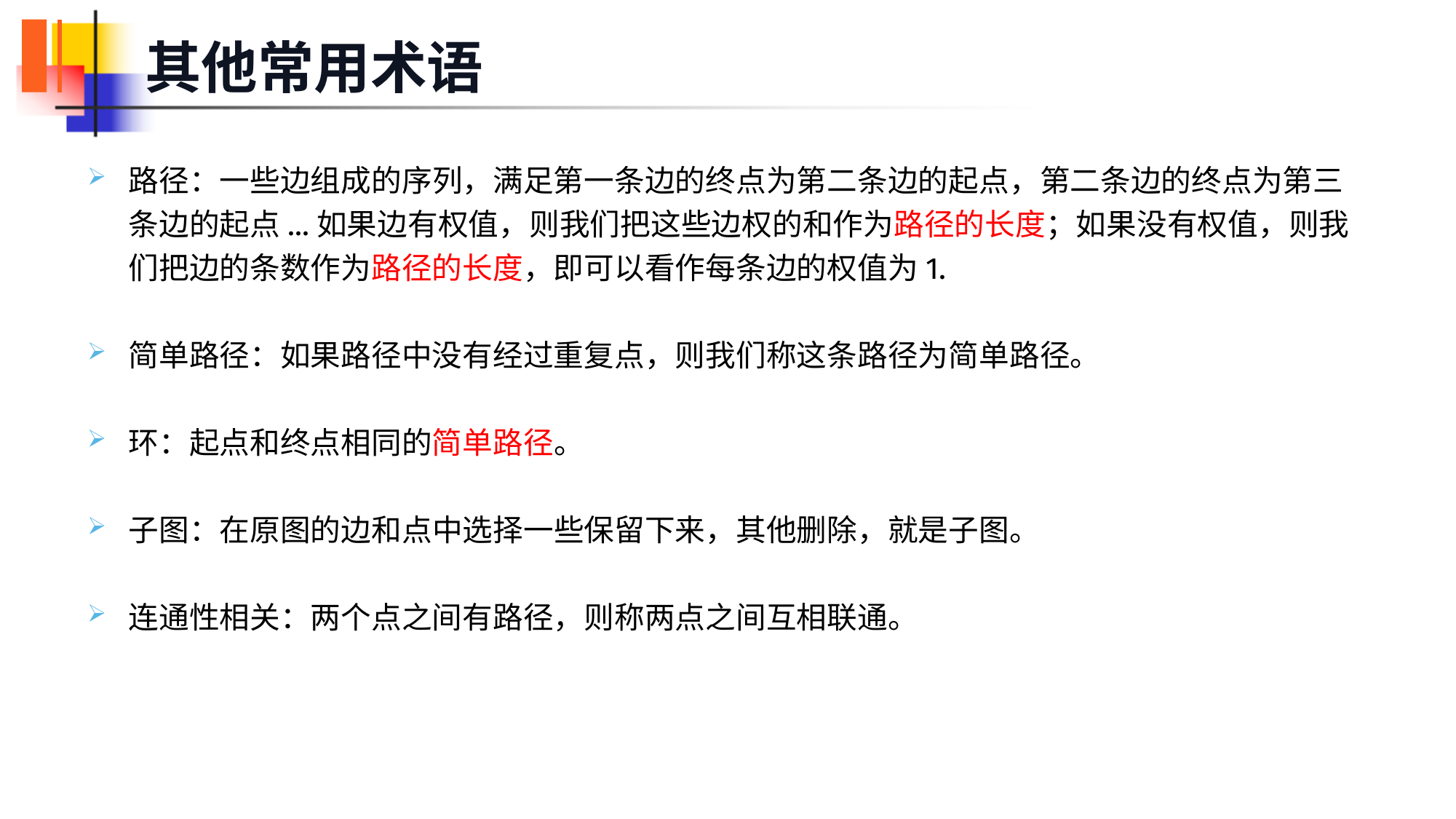

其他常用术语

路径：一些边组成的序列，满足第一条边的终点为第二条边的起点，第二条边的终点为第三条边的起点...如果边有权值，则我们把这些边权的和作为路径的长度；如果没有权值，则我们把边的条数作为路径的长度，即可以看作每条边的权值为1.

简单路径：如果路径中没有经过重复点，则我们称这条路径为简单路径。

环：起点和终点相同的简单路径。

子图：在原图的边和点中选择一些保留下来，其他删除，就是子图。

连通性相关：两个点之间有路径，则称两点之间互相联通。